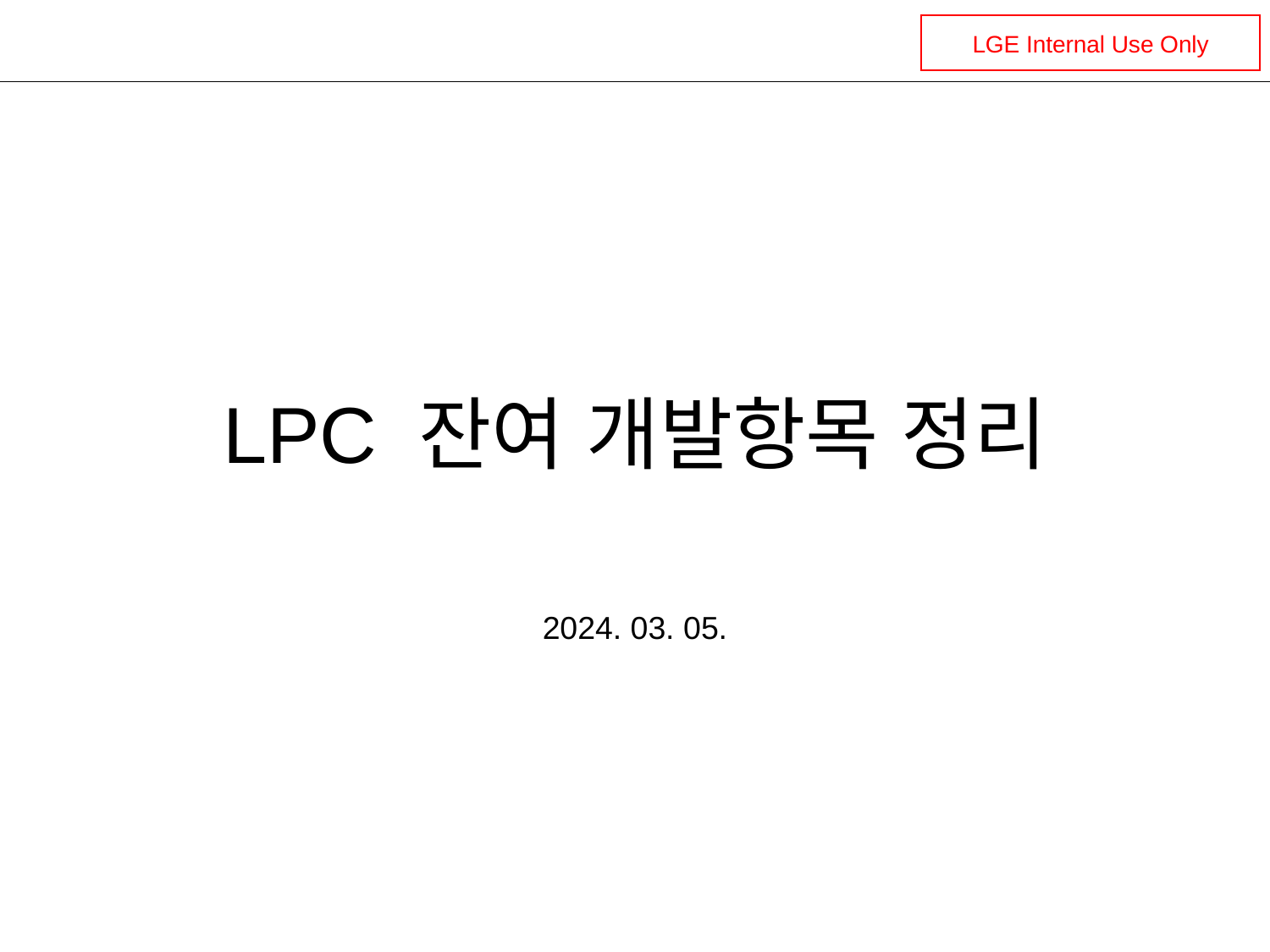

# LPC 잔여 개발항목 정리
2024. 03. 05.